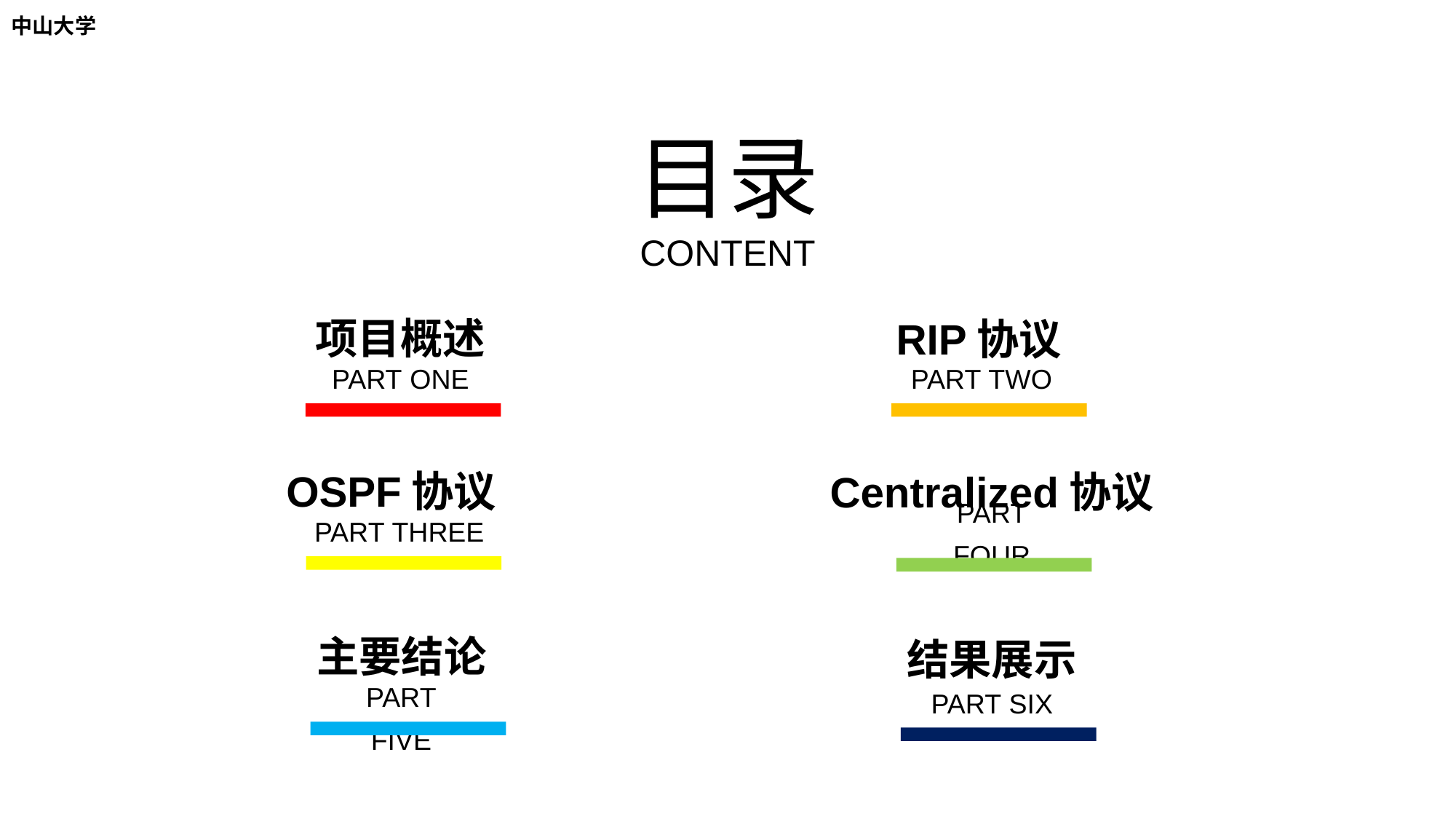

中山大学
目录
CONTENT
项目概述
RIP协议
PART ONE
PART TWO

OSPF协议
Centralized协议
PART THREE
PART FOUR

主要结论
结果展示
PART FIVE
PART SIX